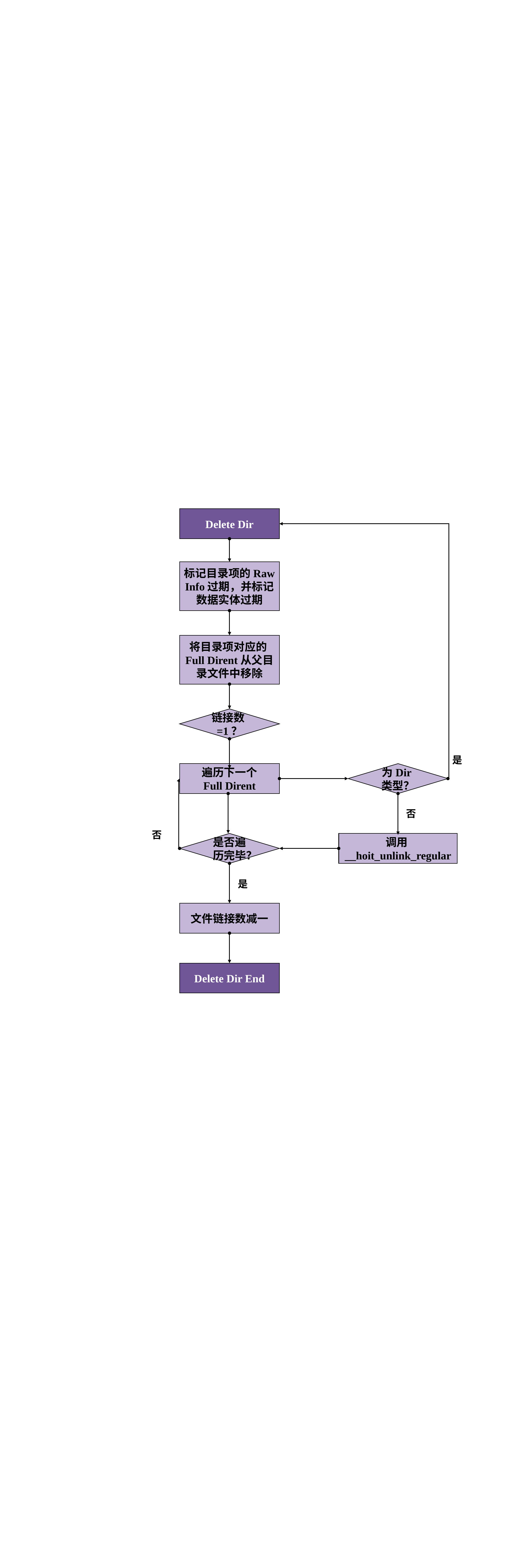

Delete Dir
标记目录项的Raw Info过期，并标记数据实体过期
将目录项对应的Full Dirent从父目录文件中移除
链接数=1？
是
遍历下一个
Full Dirent
为Dir类型？
否
否
是否遍历完毕？
调用__hoit_unlink_regular
是
文件链接数减一
Delete Dir End